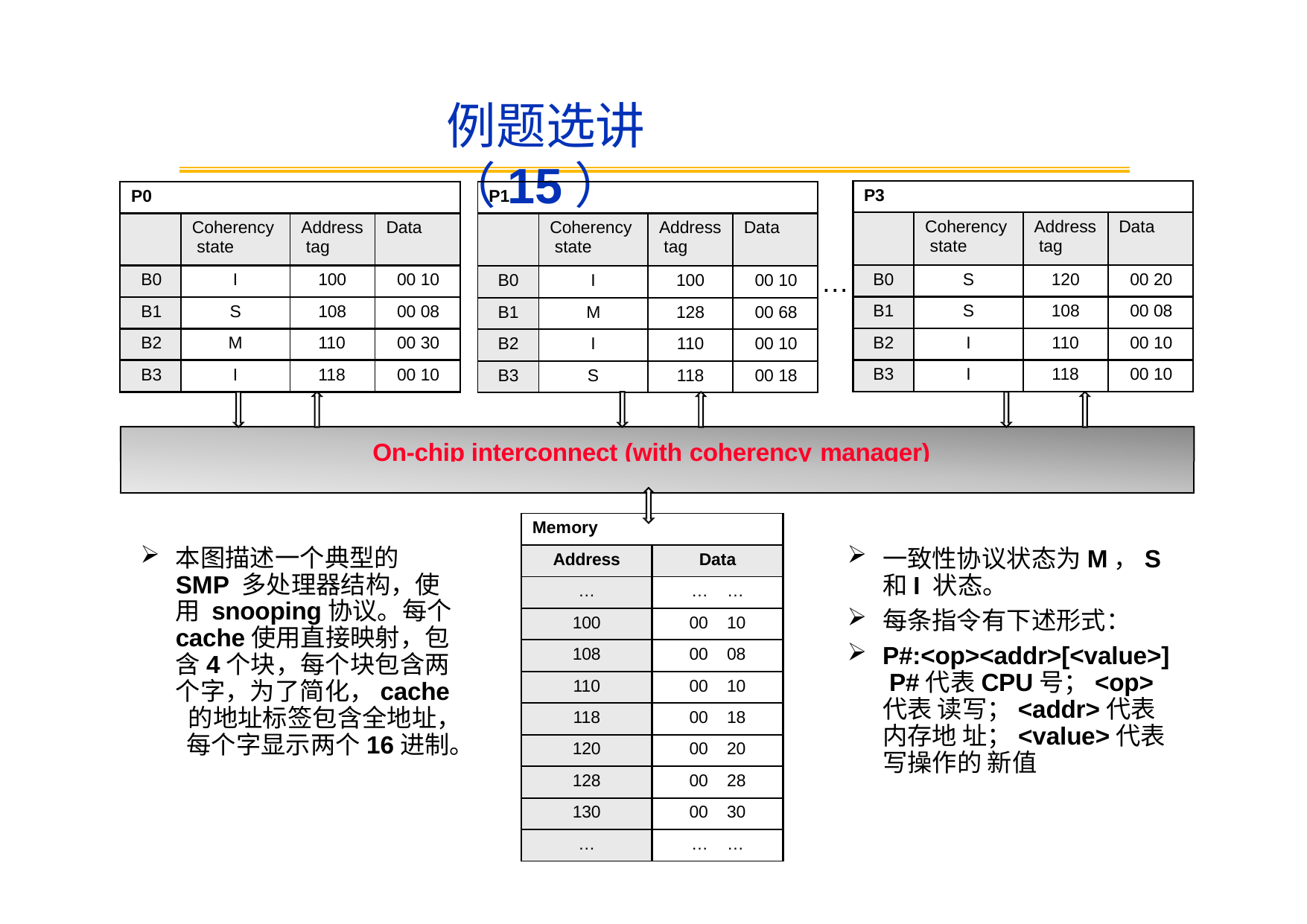

# 例题选讲（15）
| P3 |  |  |  |
| --- | --- | --- | --- |
|  | Coherency state | Address tag | Data |
| B0 | S | 120 | 00 20 |
| B1 | S | 108 | 00 08 |
| B2 | I | 110 | 00 10 |
| B3 | I | 118 | 00 10 |
| P0 |  |  |  |
| --- | --- | --- | --- |
|  | Coherency state | Address tag | Data |
| B0 | I | 100 | 00 10 |
| B1 | S | 108 | 00 08 |
| B2 | M | 110 | 00 30 |
| B3 | I | 118 | 00 10 |
| P1 |  |  |  |
| --- | --- | --- | --- |
|  | Coherency state | Address tag | Data |
| B0 | I | 100 | 00 10 |
| B1 | M | 128 | 00 68 |
| B2 | I | 110 | 00 10 |
| B3 | S | 118 | 00 18 |
…

On-chip interconnect (with coherency manager)

| Memory |  |
| --- | --- |
| Address | Data |
| … | … … |
| 100 | 00 10 |
| 108 | 00 08 |
| 110 | 00 10 |
| 118 | 00 18 |
| 120 | 00 20 |
| 128 | 00 28 |
| 130 | 00 30 |
| … | … … |
本图描述一个典型的SMP 多处理器结构，使用 snooping协议。每个 cache使用直接映射，包 含4个块，每个块包含两 个字，为了简化，cache  的地址标签包含全地址，  每个字显示两个16进制。
一致性协议状态为M，S和I 状态。
每条指令有下述形式：
P#:<op><addr>[<value>]  P#代表CPU号；<op>代表 读写；<addr>代表内存地 址；<value>代表写操作的 新值